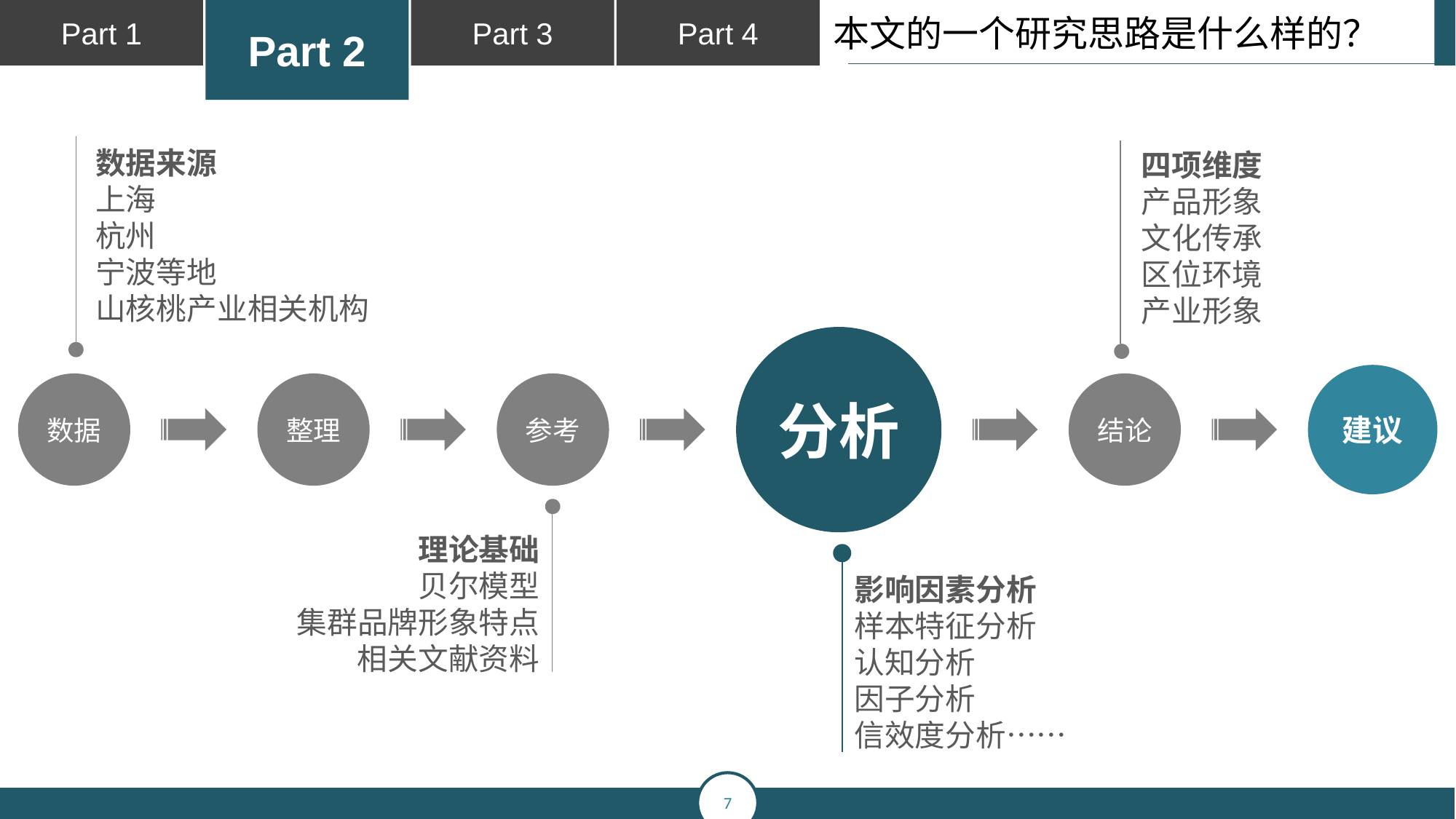

本文的一个研究思路是什么样的？
数据来源
上海
杭州
宁波等地
山核桃产业相关机构

四项维度
产品形象
文化传承
区位环境
产业形象

分析
建议
数据
整理
参考
结论

理论基础
贝尔模型
集群品牌形象特点
相关文献资料

影响因素分析
样本特征分析
认知分析
因子分析
信效度分析……